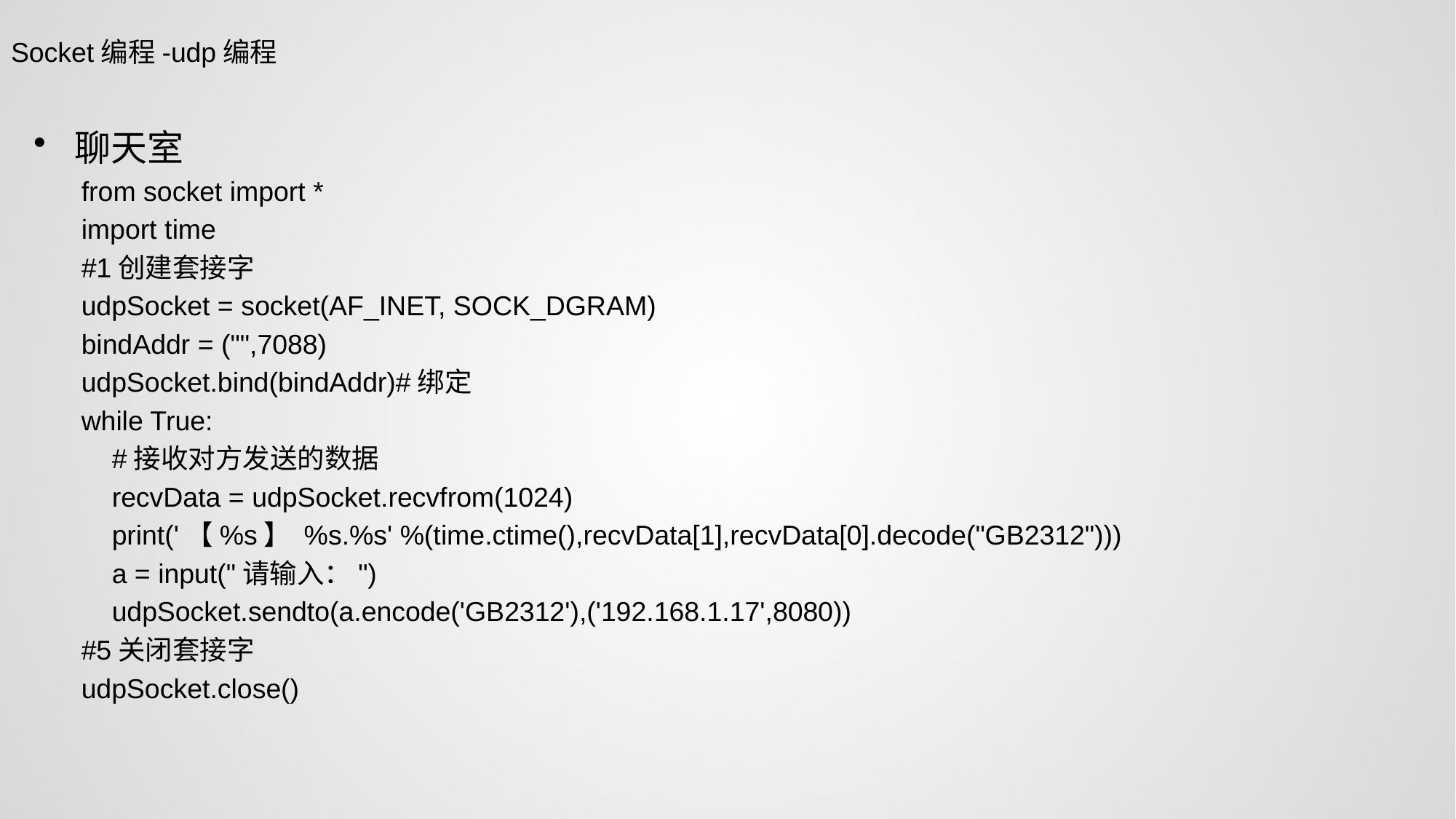

Socket编程-udp编程
聊天室
from socket import *
import time
#1创建套接字
udpSocket = socket(AF_INET, SOCK_DGRAM)
bindAddr = ("",7088)
udpSocket.bind(bindAddr)#绑定
while True:
    #接收对方发送的数据
    recvData = udpSocket.recvfrom(1024)
    print('【%s】 %s.%s' %(time.ctime(),recvData[1],recvData[0].decode("GB2312")))
    a = input("请输入：")
    udpSocket.sendto(a.encode('GB2312'),('192.168.1.17',8080))
#5关闭套接字
udpSocket.close()